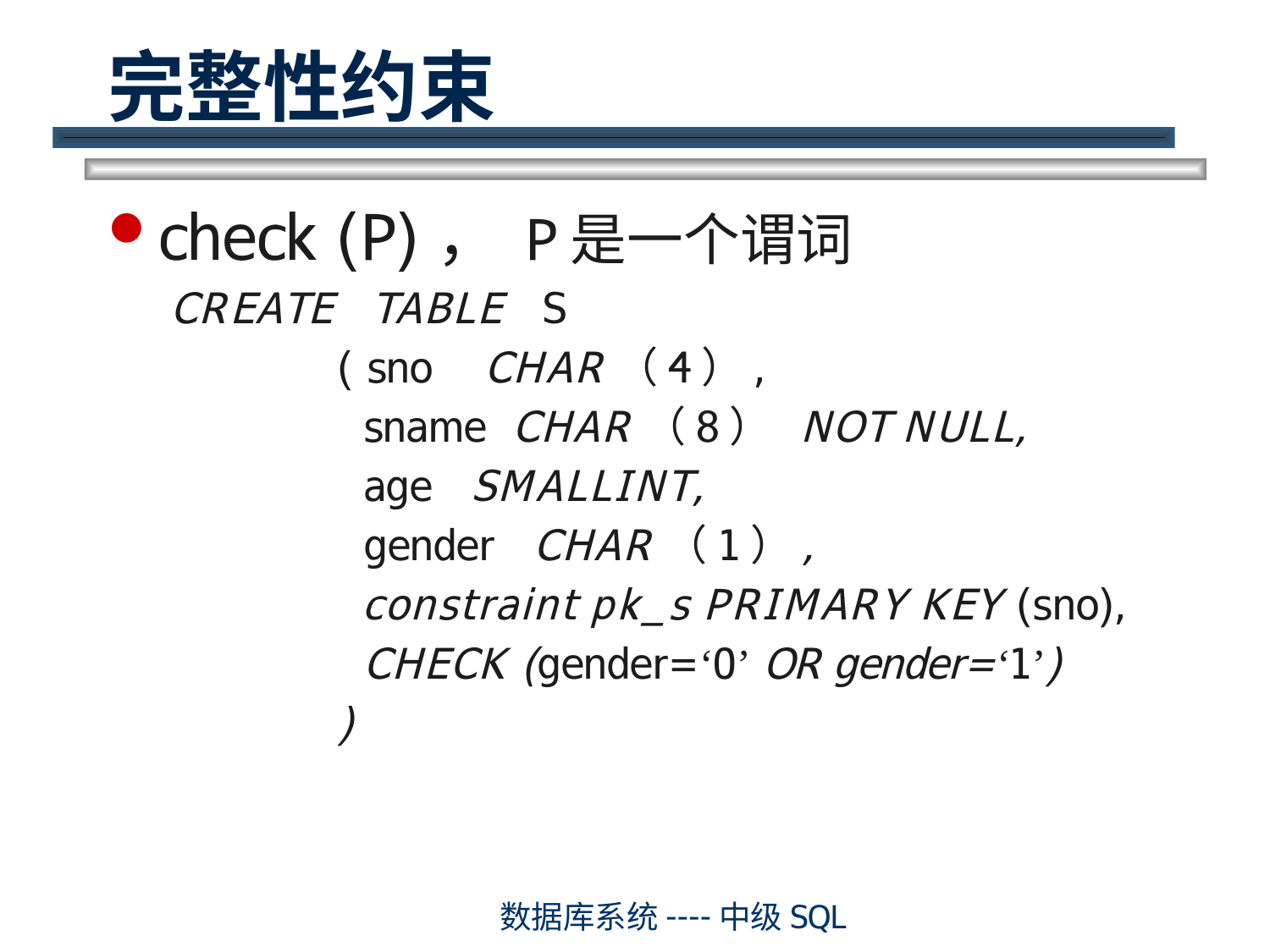

# 完整性约束
check (P)， P是一个谓词
CREATE   TABLE   S
		( sno    CHAR（4）,
		  sname  CHAR（8）  NOT NULL,
		  age   SMALLINT,
		  gender   CHAR（1）,
		  constraint pk_s PRIMARY KEY (sno),
		  CHECK (gender=‘0’ OR gender=‘1’)
		)
数据库系统----中级SQL